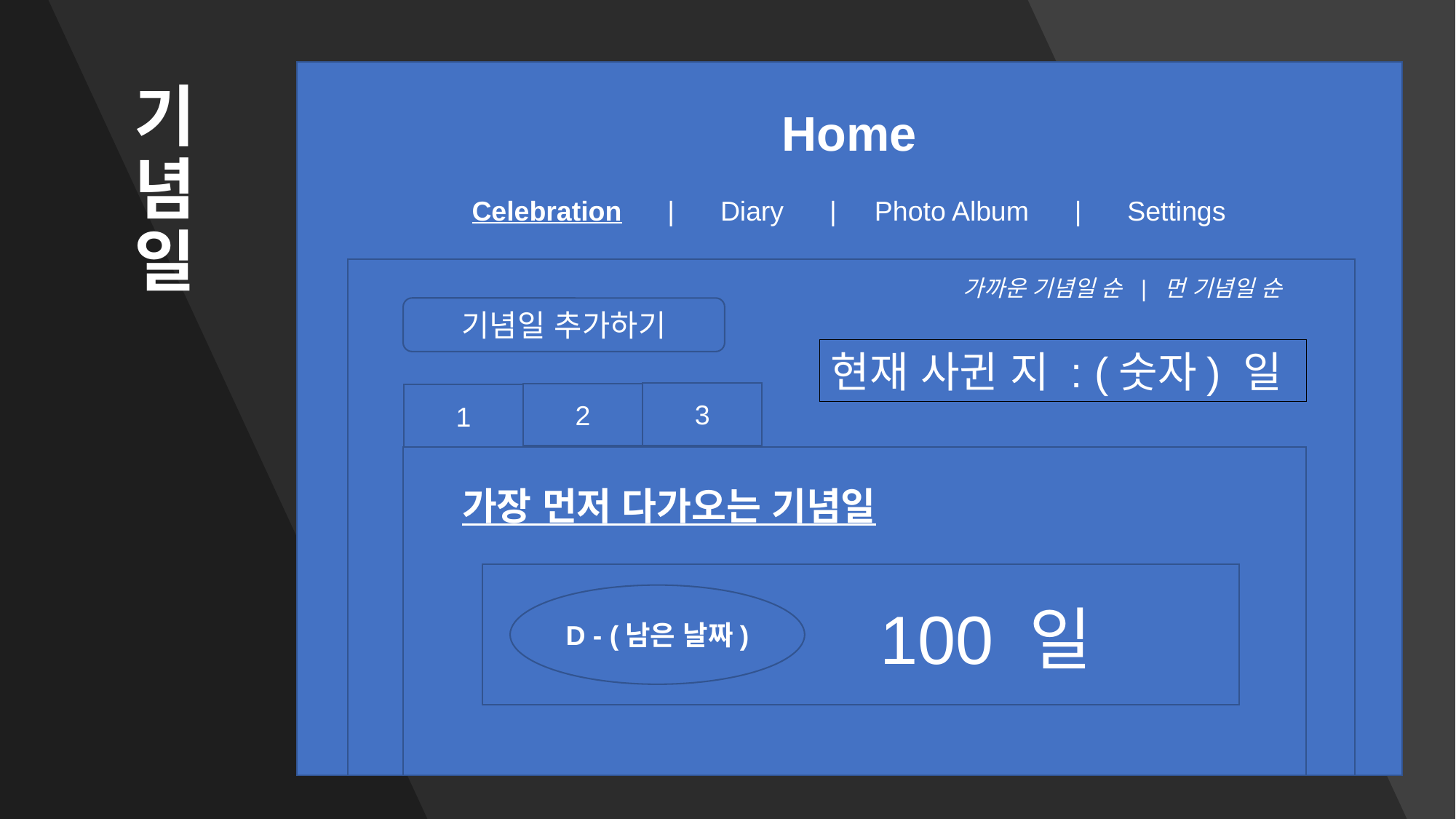

기념일

Home

Celebration      |      Diary      |     Photo Album      |      Settings

가까운 기념일 순  |  먼 기념일 순
기념일 추가하기
현재 사귄 지 : (숫자) 일
3
2
1

가장 먼저 다가오는 기념일

D - (남은 날짜)
100 일